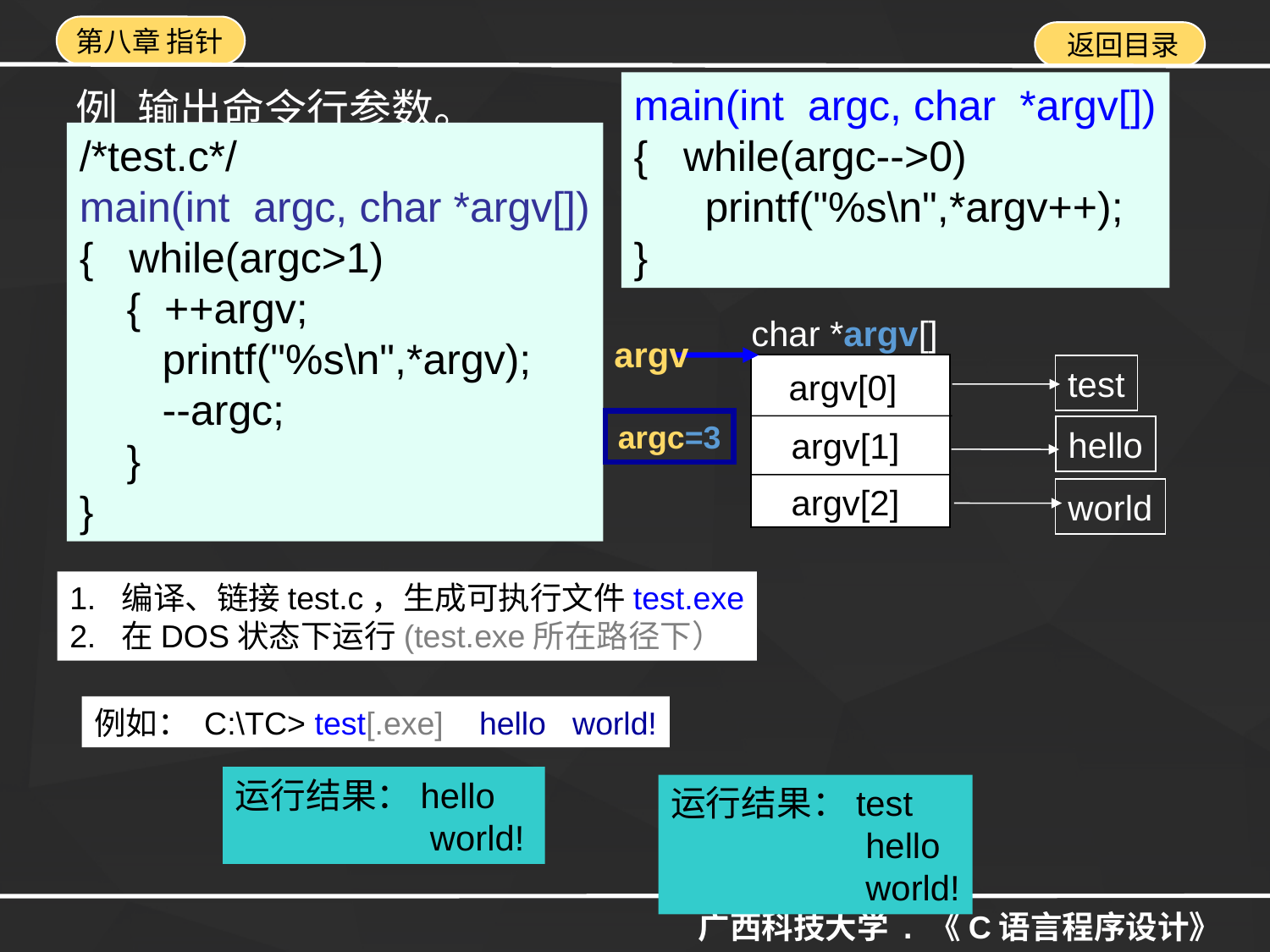

例  输出命令行参数。
main(int  argc, char  *argv[])
{   while(argc-->0)
      printf("%s\n",*argv++);
}
/*test.c*/
main(int  argc, char *argv[])
{   while(argc>1)
    {  ++argv;
       printf("%s\n",*argv);
       --argc;
    }
}
char *argv[]
argv

test
argv[0]

argc=3

hello
argv[1]

argv[2]

world

1.  编译、链接test.c，生成可执行文件test.exe
2.  在DOS状态下运行(test.exe所在路径下）
例如： C:\TC> test[.exe]    hello   world!
运行结果：hello
                    world!
运行结果：test
                    hello
                    world!